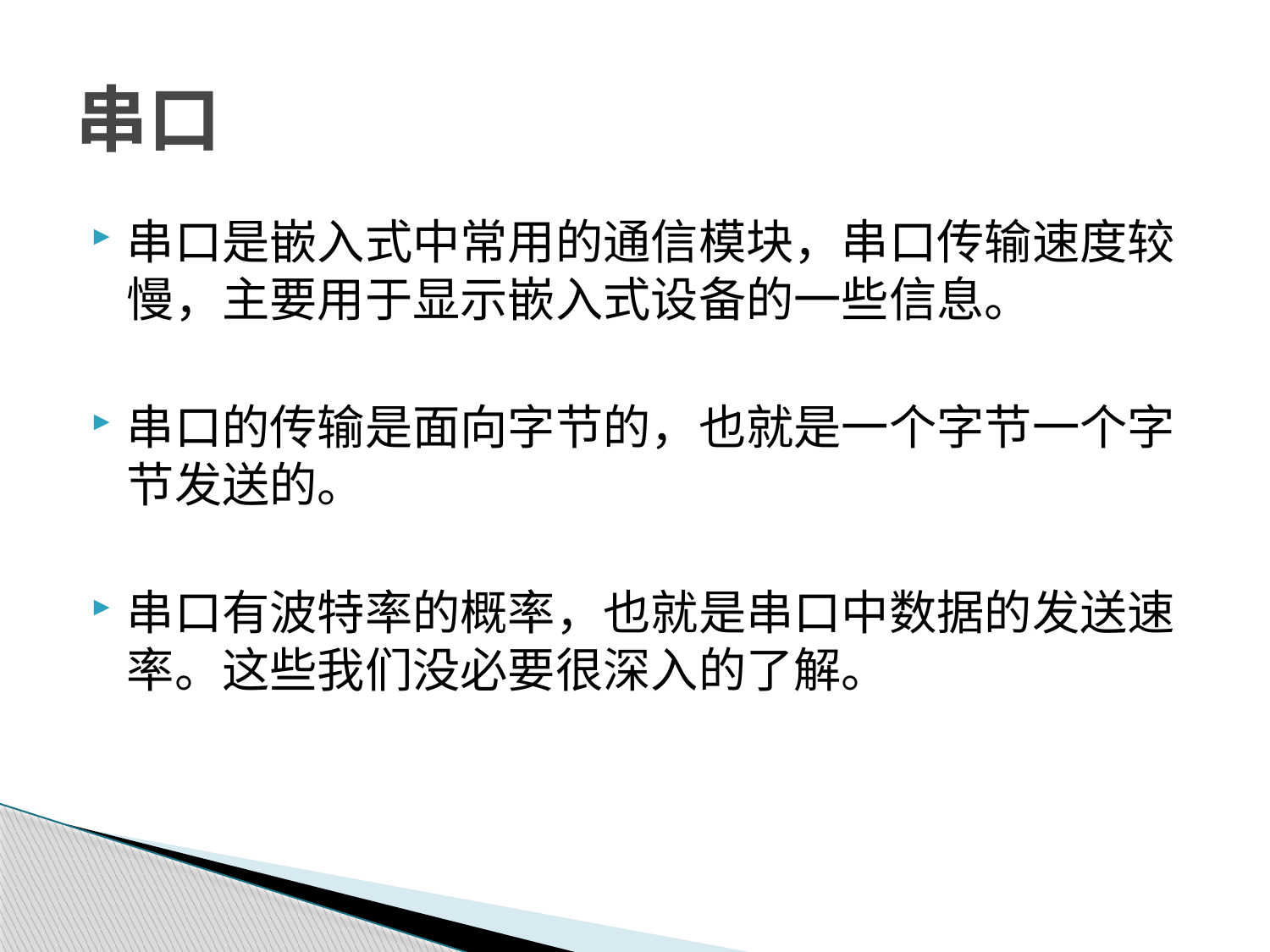

# 串口
串口是嵌入式中常用的通信模块，串口传输速度较慢，主要用于显示嵌入式设备的一些信息。

串口的传输是面向字节的，也就是一个字节一个字节发送的。

串口有波特率的概率，也就是串口中数据的发送速率。这些我们没必要很深入的了解。